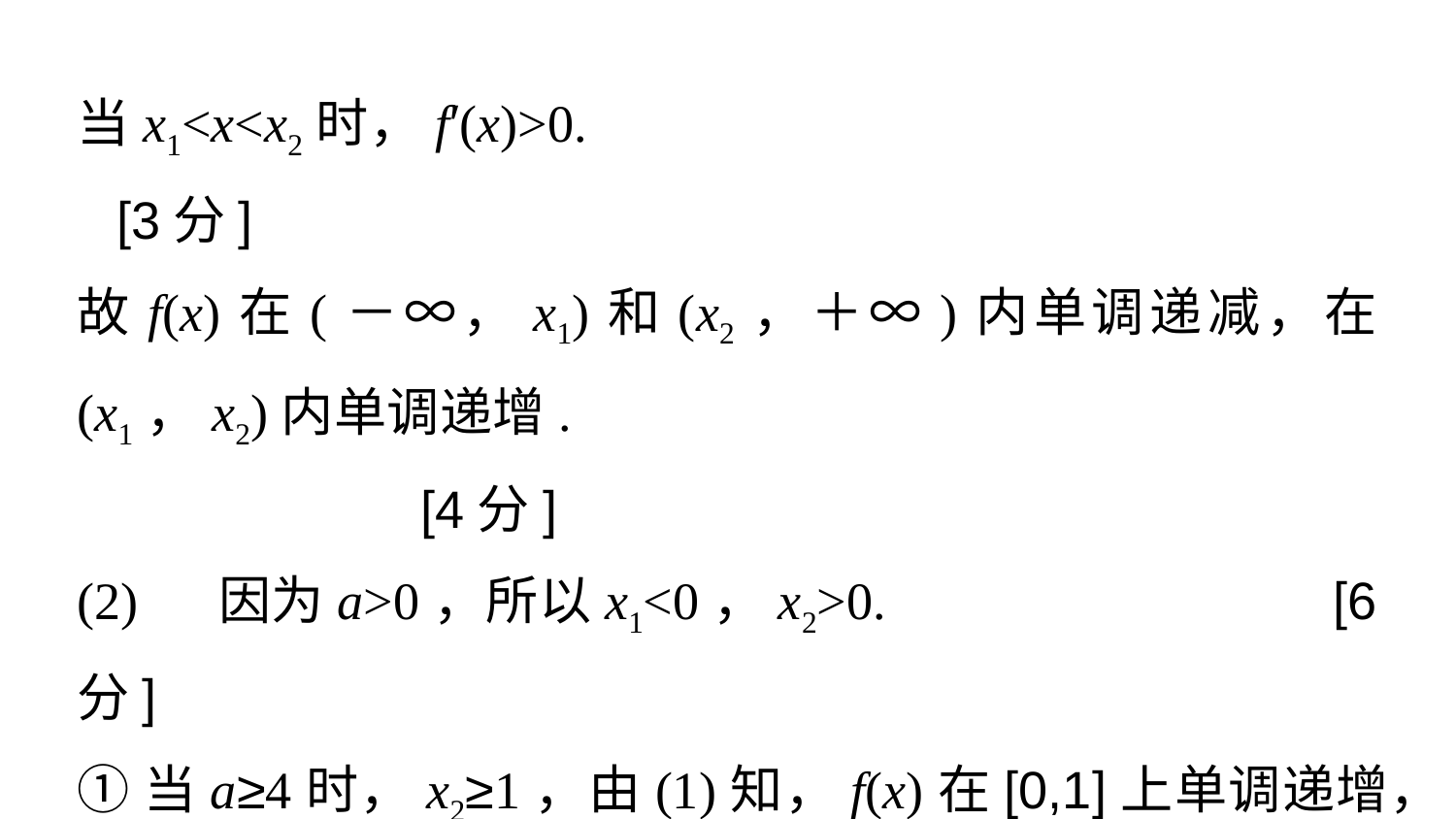

当x1<x<x2时，f′(x)>0.						    [3分]
故f(x)在(－∞，x1)和(x2，＋∞)内单调递减，在(x1，x2)内单调递增.								    [4分]
(2) 　因为a>0，所以x1<0，x2>0.                                 [6分]
①当a≥4时，x2≥1，由(1)知，f(x)在[0,1]上单调递增，
所以f(x)在x＝0和x＝1处分别取得最小值和最大值；[6分]
②当0<a<4时，x2<1，由(1)知，f(x)在[0，x2]上单调递增，在[x2,1]上单调递减，